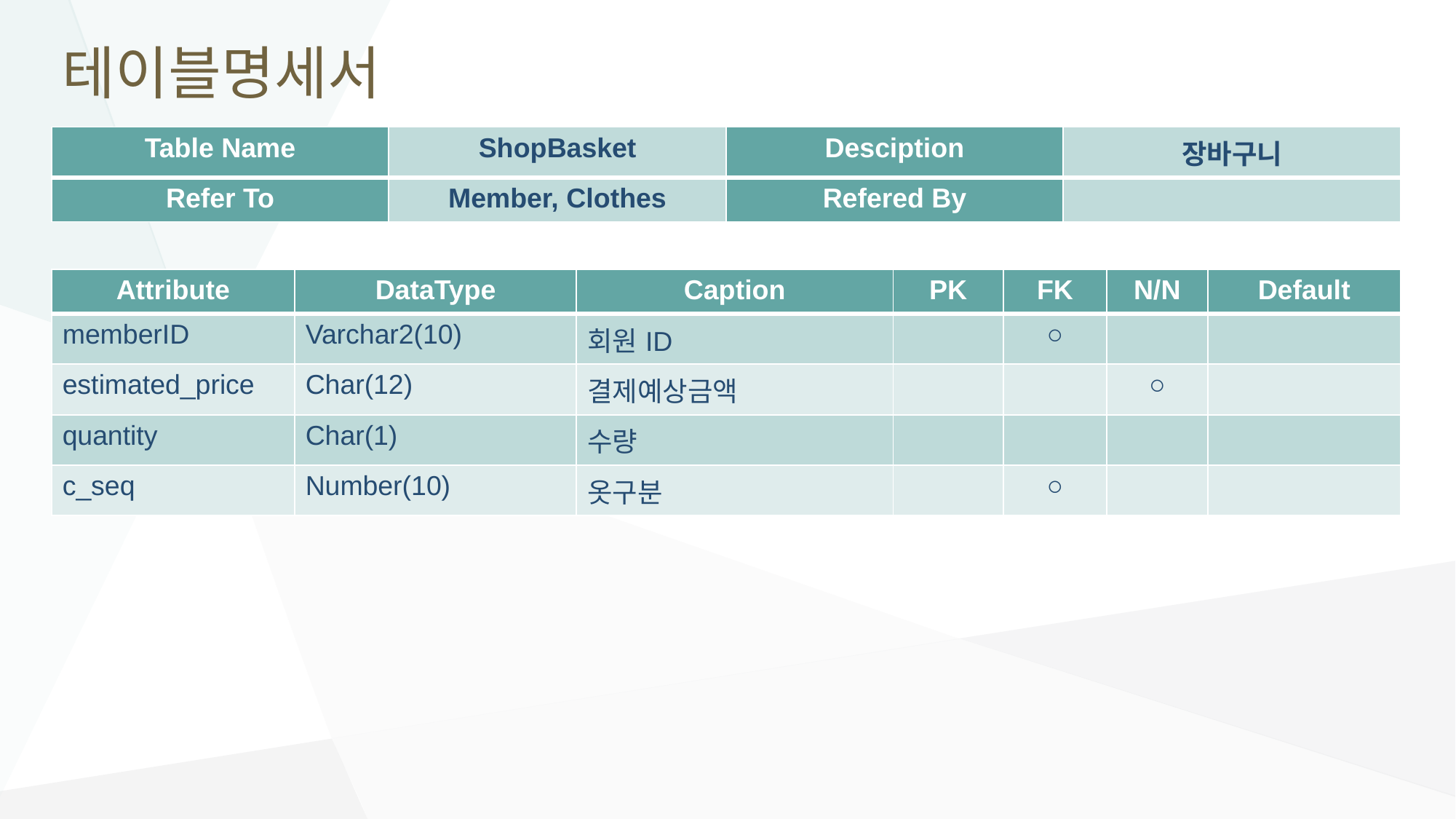

# 테이블명세서
| Table Name | ShopBasket | Desciption | 장바구니 |
| --- | --- | --- | --- |
| Refer To | Member, Clothes | Refered By |  |
| Attribute | DataType | Caption | PK | FK | N/N | Default |
| --- | --- | --- | --- | --- | --- | --- |
| memberID | Varchar2(10) | 회원ID |  | ○ |  |  |
| estimated\_price | Char(12) | 결제예상금액 |  |  | ○ |  |
| quantity | Char(1) | 수량 |  |  |  |  |
| c\_seq | Number(10) | 옷구분 |  | ○ |  |  |